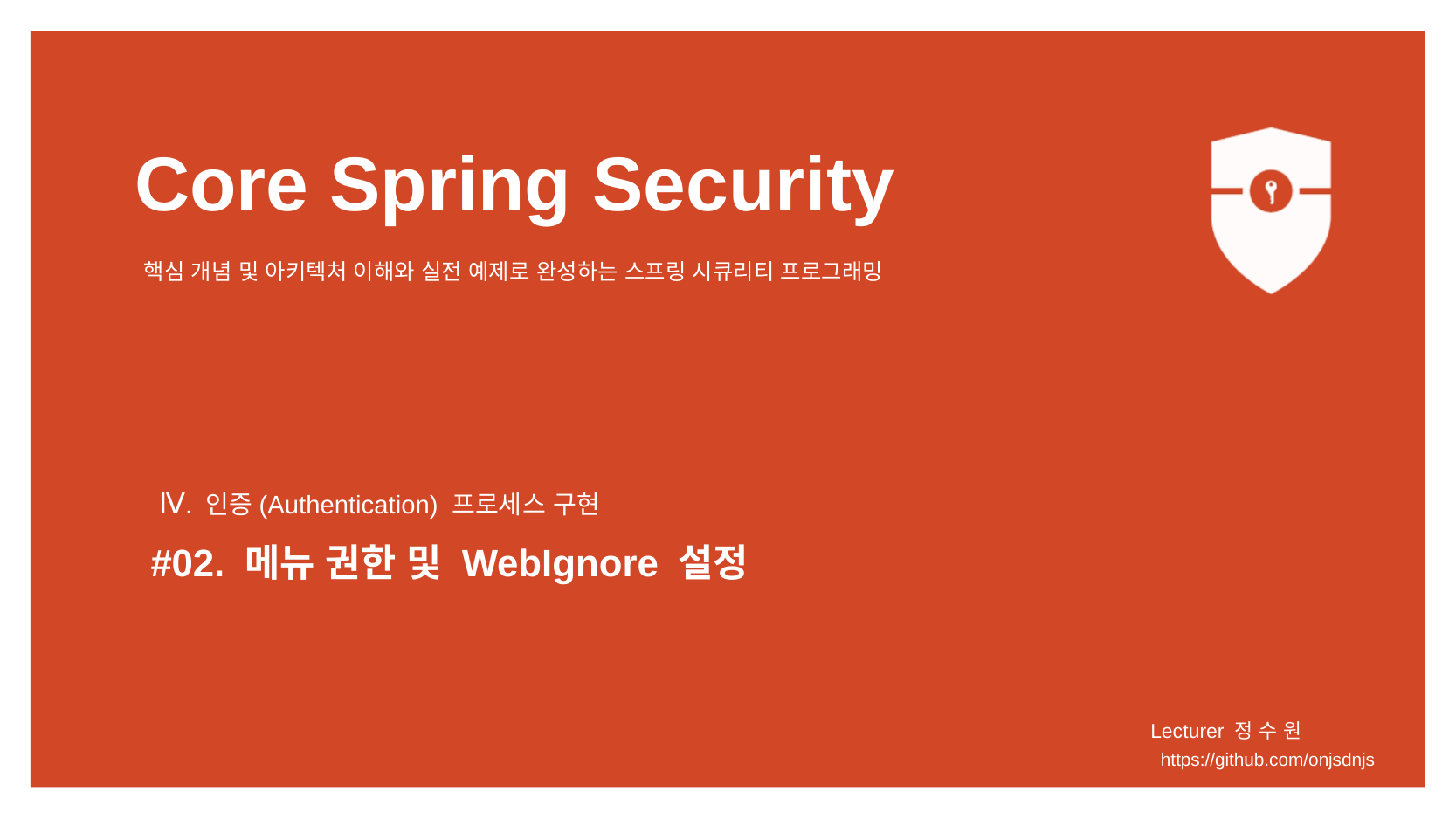

Ⅳ. 인증(Authentication) 프로세스 구현
#02. 메뉴 권한 및 WebIgnore 설정